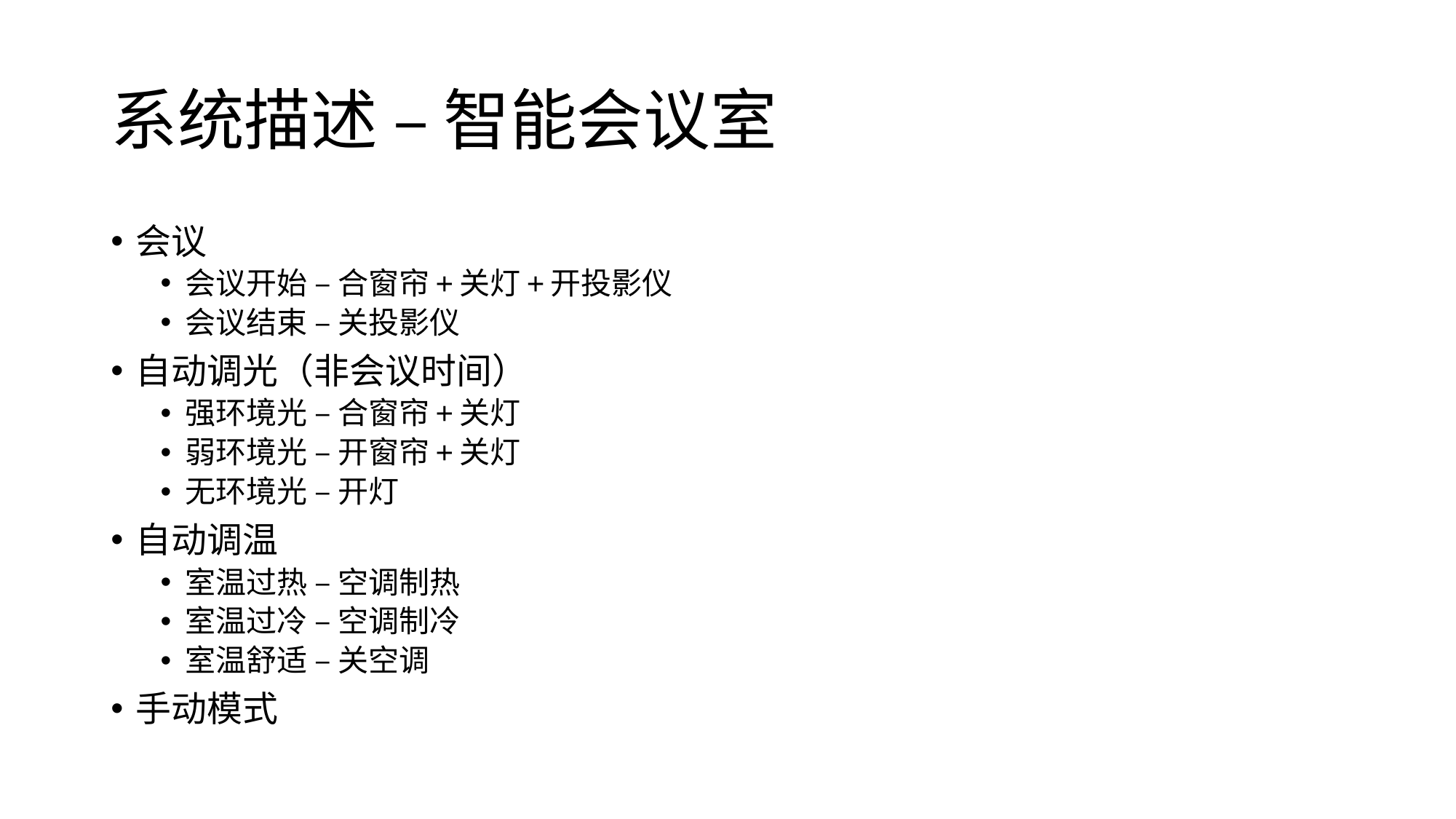

# 系统描述 – 智能会议室
会议
会议开始 – 合窗帘+关灯+开投影仪
会议结束 – 关投影仪
自动调光（非会议时间）
强环境光 – 合窗帘+关灯
弱环境光 – 开窗帘+关灯
无环境光 – 开灯
自动调温
室温过热 – 空调制热
室温过冷 – 空调制冷
室温舒适 – 关空调
手动模式